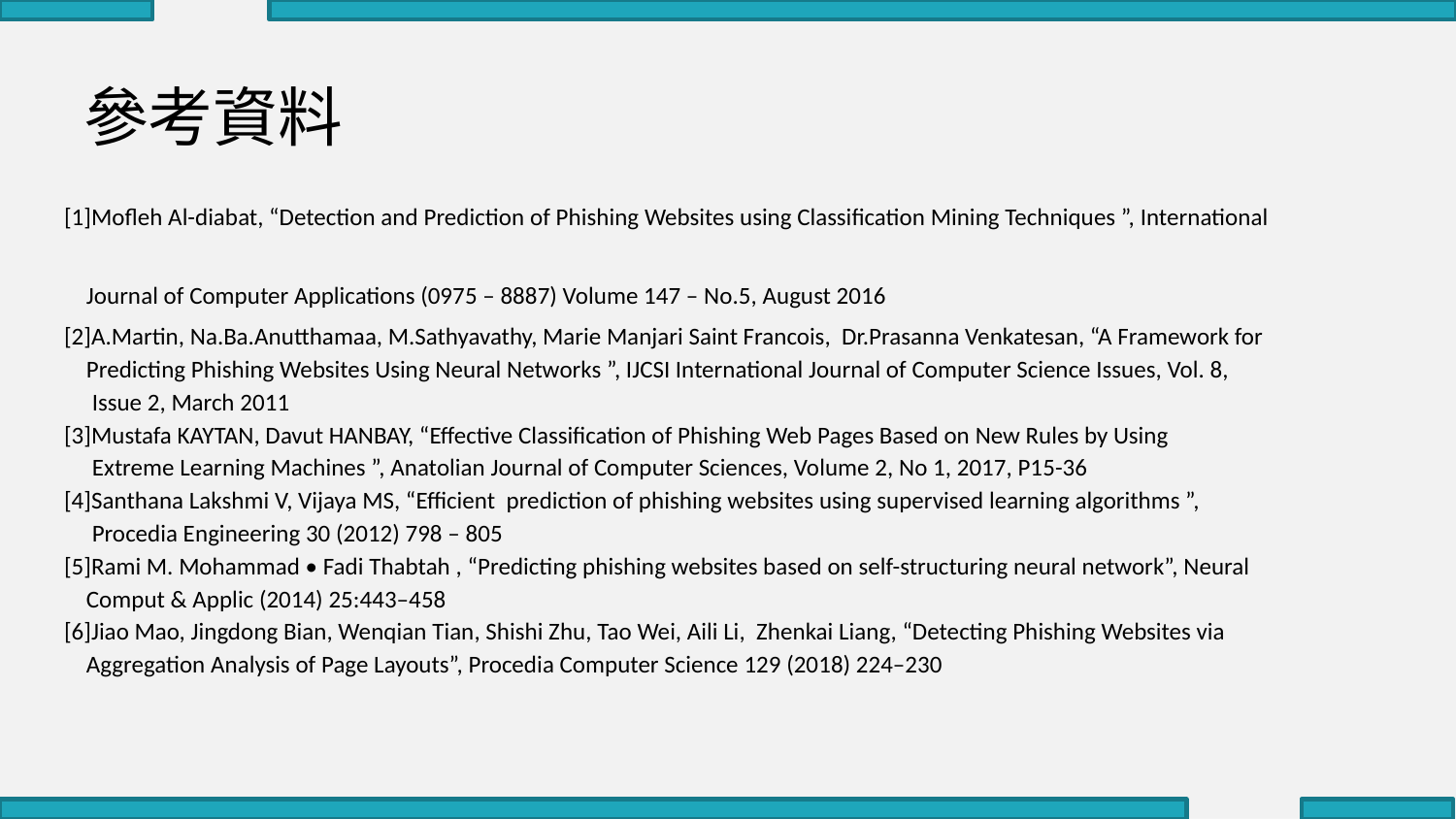

參考資料
[1]Mofleh Al-diabat, “Detection and Prediction of Phishing Websites using Classification Mining Techniques ”, International
    Journal of Computer Applications (0975 – 8887) Volume 147 – No.5, August 2016
[2]A.Martin, Na.Ba.Anutthamaa, M.Sathyavathy, Marie Manjari Saint Francois,  Dr.Prasanna Venkatesan, “A Framework for
    Predicting Phishing Websites Using Neural Networks ”, IJCSI International Journal of Computer Science Issues, Vol. 8,
     Issue 2, March 2011
[3]Mustafa KAYTAN, Davut HANBAY, “Effective Classification of Phishing Web Pages Based on New Rules by Using
     Extreme Learning Machines ”, Anatolian Journal of Computer Sciences, Volume 2, No 1, 2017, P15-36
[4]Santhana Lakshmi V, Vijaya MS, “Efficient  prediction of phishing websites using supervised learning algorithms ”,
     Procedia Engineering 30 (2012) 798 – 805
[5]Rami M. Mohammad • Fadi Thabtah , “Predicting phishing websites based on self-structuring neural network”, Neural
    Comput & Applic (2014) 25:443–458
[6]Jiao Mao, Jingdong Bian, Wenqian Tian, Shishi Zhu, Tao Wei, Aili Li,  Zhenkai Liang, “Detecting Phishing Websites via
    Aggregation Analysis of Page Layouts”, Procedia Computer Science 129 (2018) 224–230